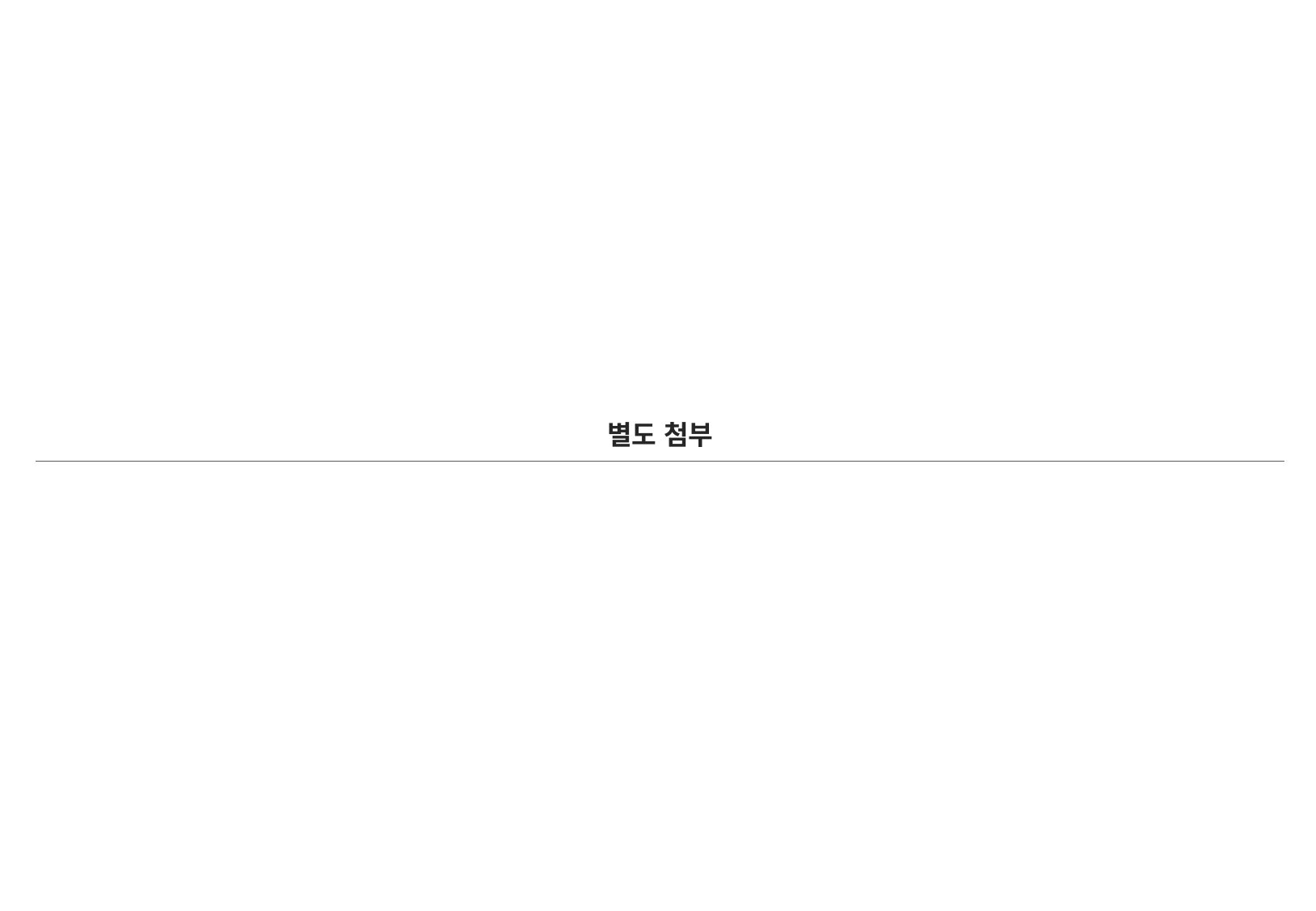

| 별도 첨부 |
| --- |
|  |